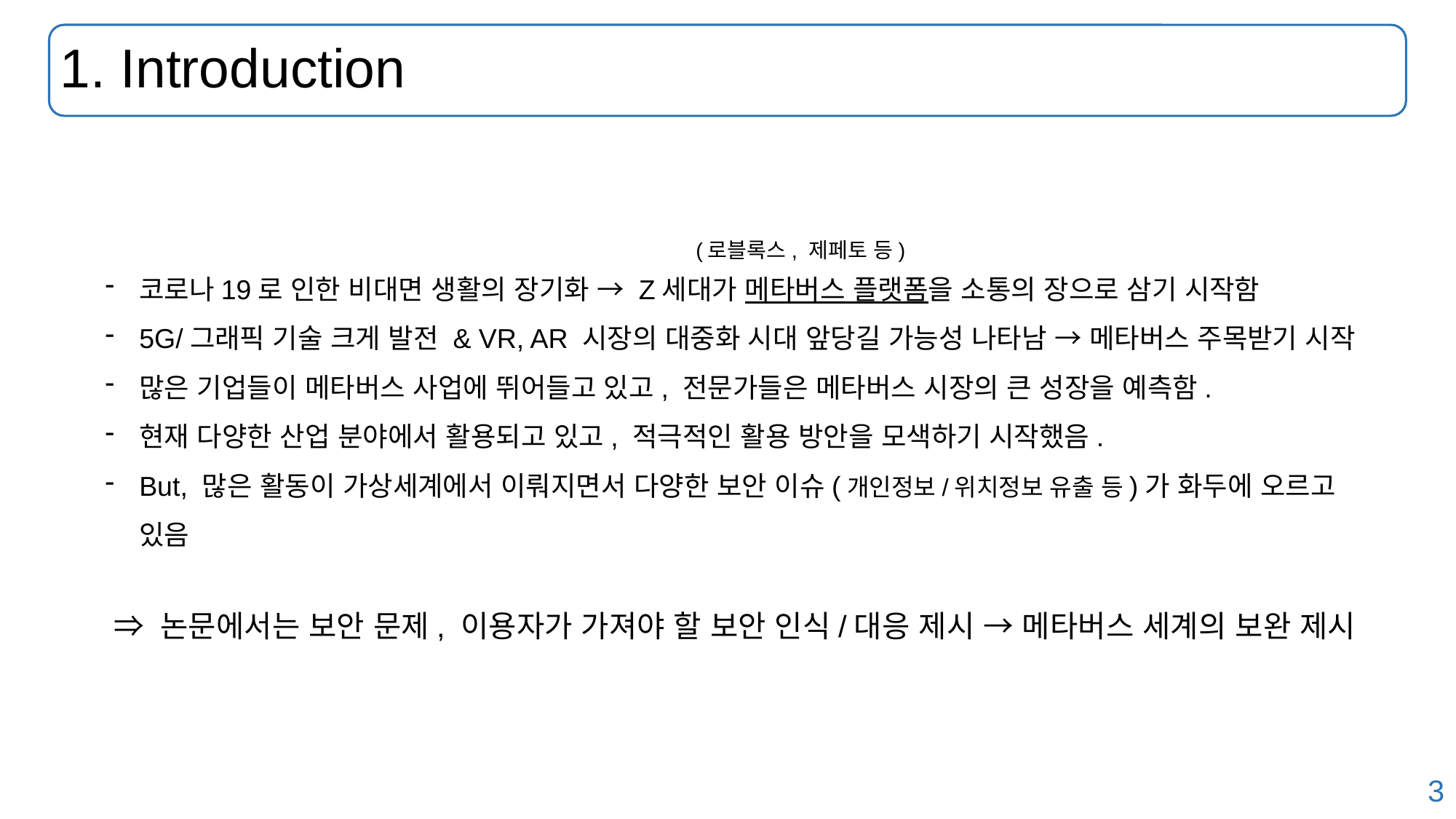

# 1. Introduction
(로블록스, 제페토 등)
코로나19로 인한 비대면 생활의 장기화 → Z세대가 메타버스 플랫폼을 소통의 장으로 삼기 시작함
5G/그래픽 기술 크게 발전 & VR, AR 시장의 대중화 시대 앞당길 가능성 나타남 → 메타버스 주목받기 시작
많은 기업들이 메타버스 사업에 뛰어들고 있고, 전문가들은 메타버스 시장의 큰 성장을 예측함.
현재 다양한 산업 분야에서 활용되고 있고, 적극적인 활용 방안을 모색하기 시작했음.
But, 많은 활동이 가상세계에서 이뤄지면서 다양한 보안 이슈(개인정보/위치정보 유출 등)가 화두에 오르고 있음

⇒ 논문에서는 보안 문제, 이용자가 가져야 할 보안 인식/대응 제시 → 메타버스 세계의 보완 제시